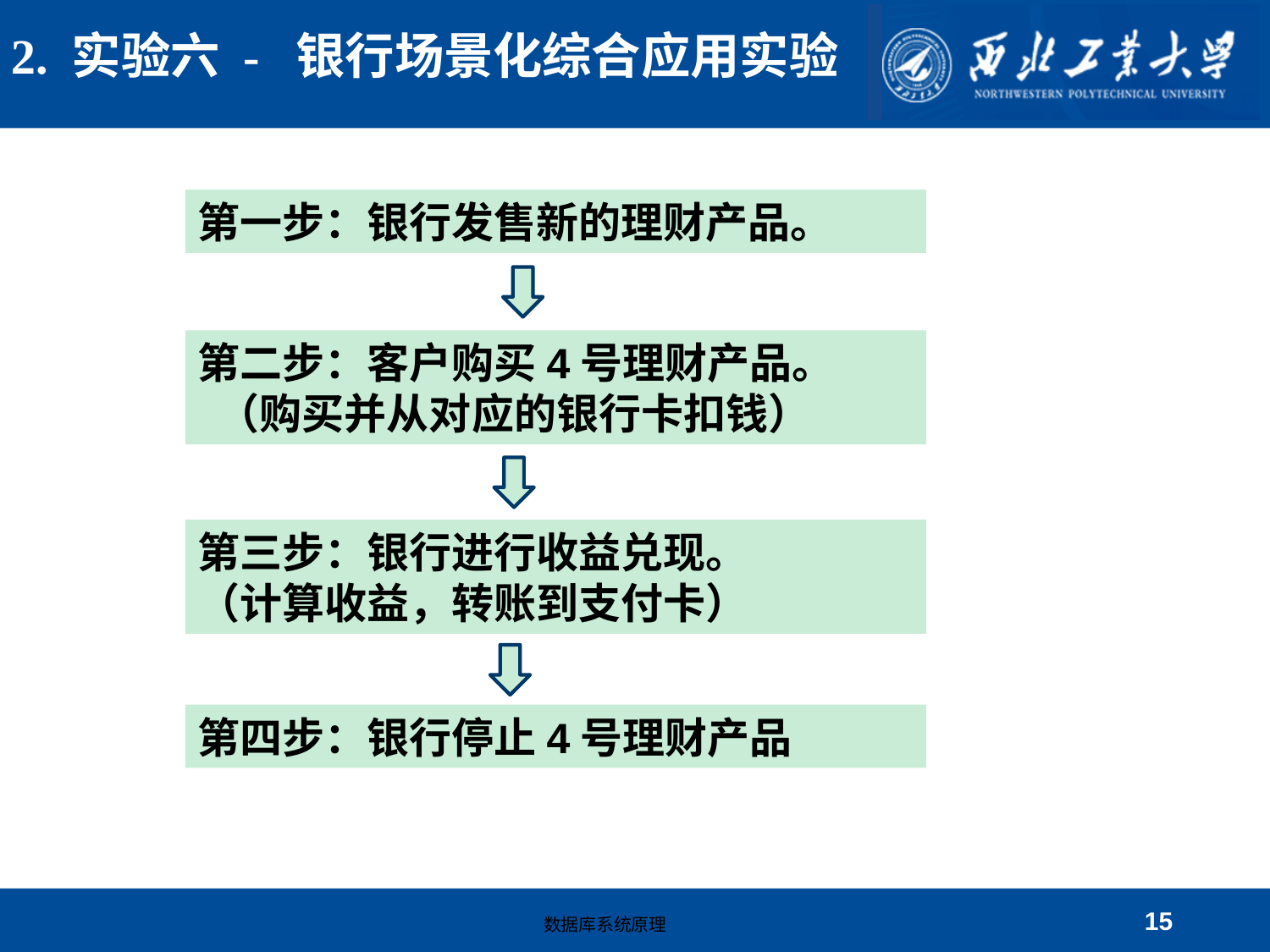

2. 实验六 -  银行场景化综合应用实验
第一步：银行发售新的理财产品。

第二步：客户购买4号理财产品。
 （购买并从对应的银行卡扣钱）

第三步：银行进行收益兑现。
（计算收益，转账到支付卡）

第四步：银行停止4号理财产品
数据库系统原理